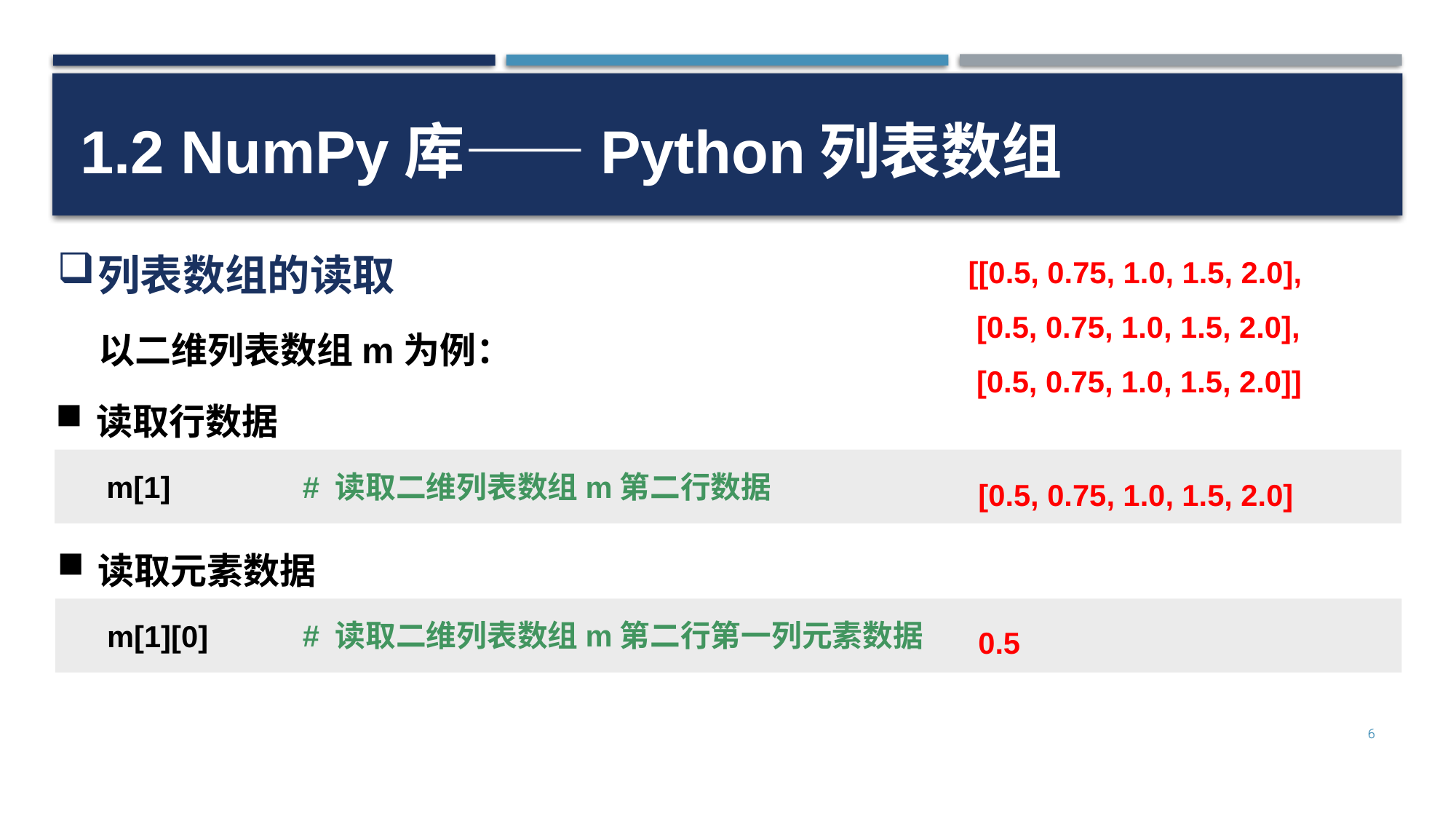

1.2 NumPy库——Python列表数组
列表数组的读取
[[0.5, 0.75, 1.0, 1.5, 2.0],
 [0.5, 0.75, 1.0, 1.5, 2.0],
 [0.5, 0.75, 1.0, 1.5, 2.0]]
以二维列表数组m为例：
读取行数据

[0.5, 0.75, 1.0, 1.5, 2.0]
m[1]
# 读取二维列表数组m第二行数据
读取元素数据

# 读取二维列表数组m第二行第一列元素数据
m[1][0]
0.5
6